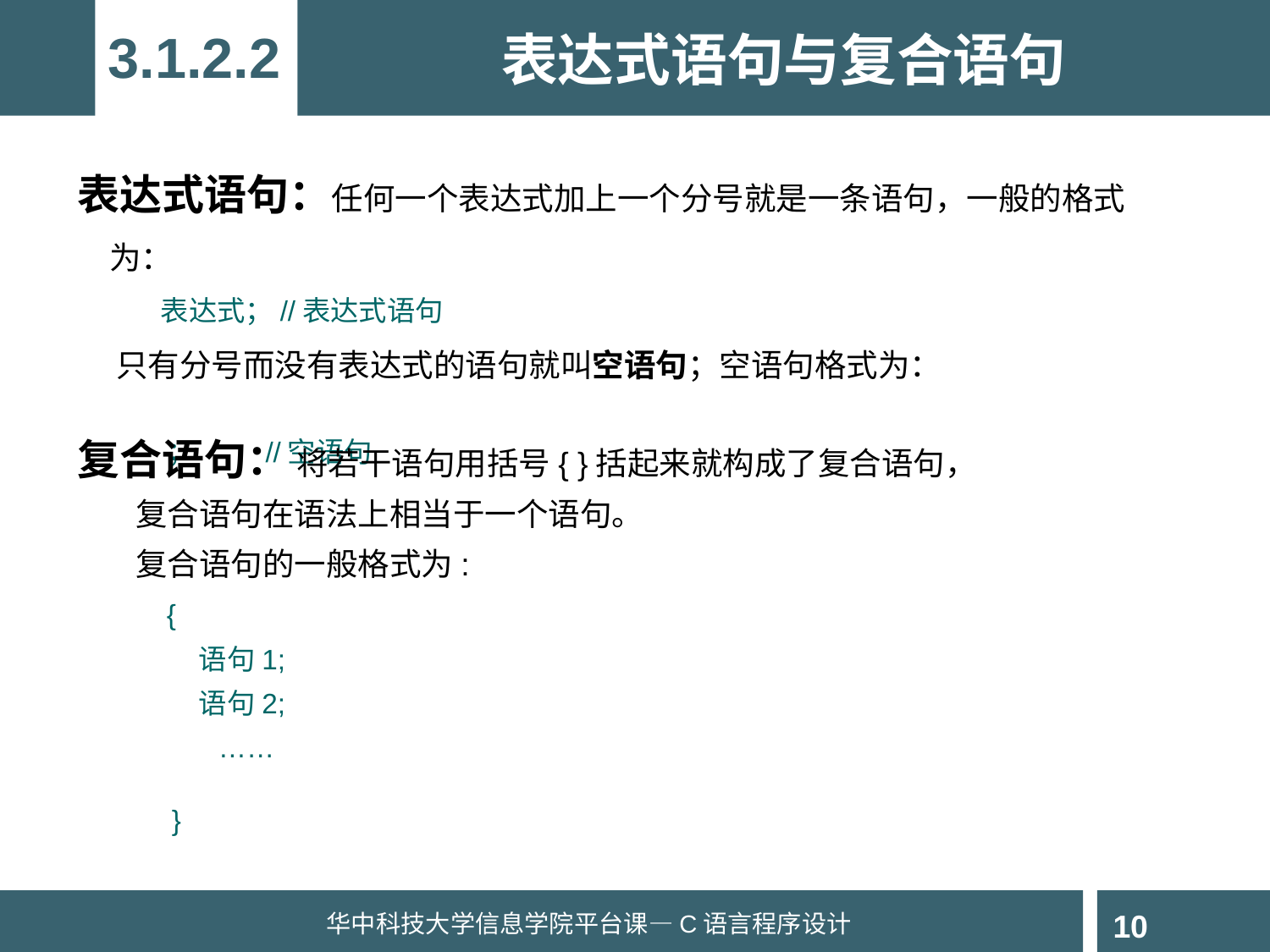

3.1.2.2
表达式语句与复合语句
表达式语句：任何一个表达式加上一个分号就是一条语句，一般的格式为：
            表达式；//表达式语句
     只有分号而没有表达式的语句就叫空语句；空语句格式为：
             ；          //空语句
复合语句： 将若干语句用括号{ }括起来就构成了复合语句，
       复合语句在语法上相当于一个语句。
       复合语句的一般格式为:
          {
                  语句1;
                  语句2;
                  ……
            }